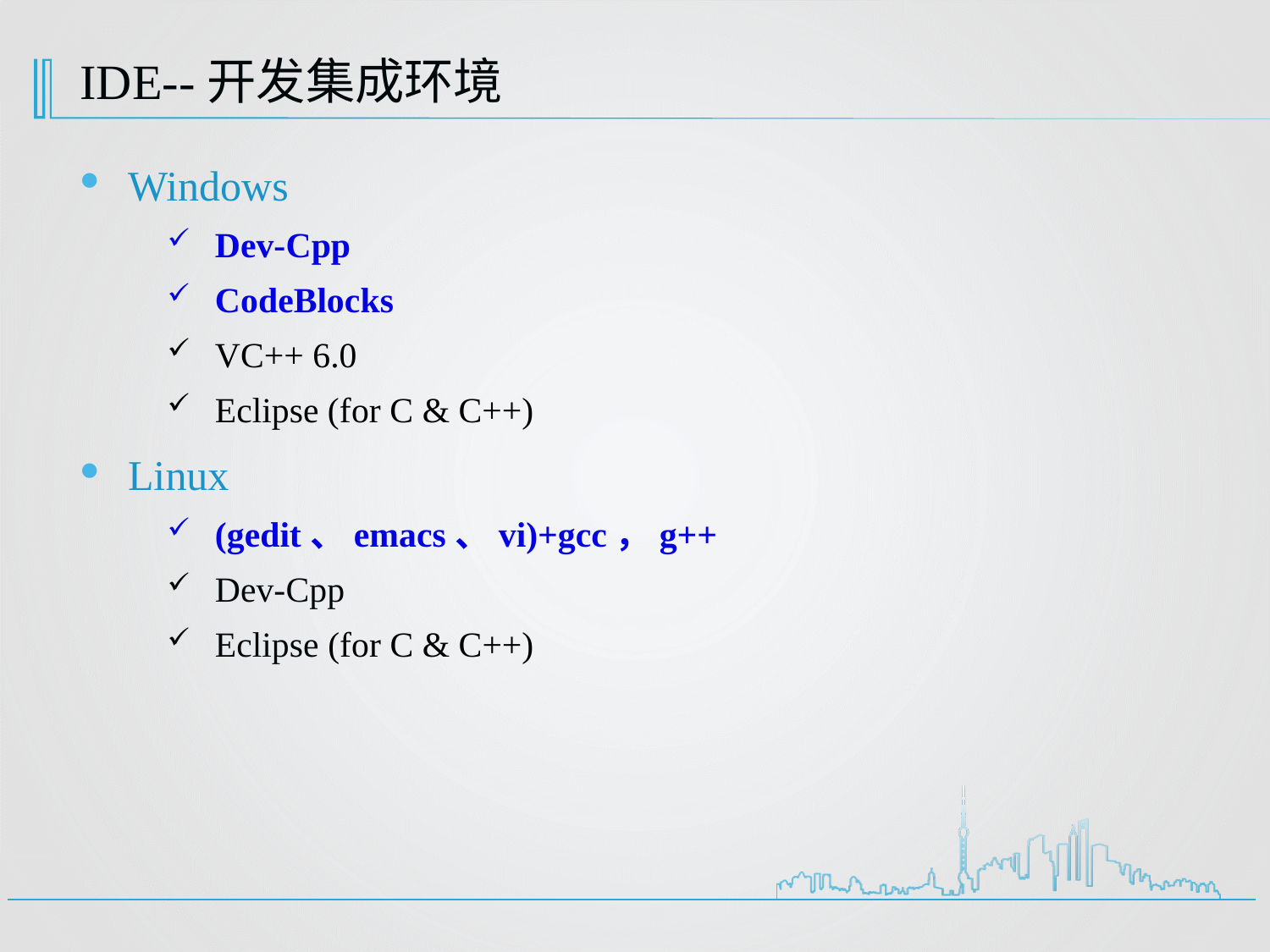

# IDE--开发集成环境
Windows
Dev-Cpp
CodeBlocks
VC++ 6.0
Eclipse (for C & C++)
Linux
(gedit、emacs、vi)+gcc，g++
Dev-Cpp
Eclipse (for C & C++)